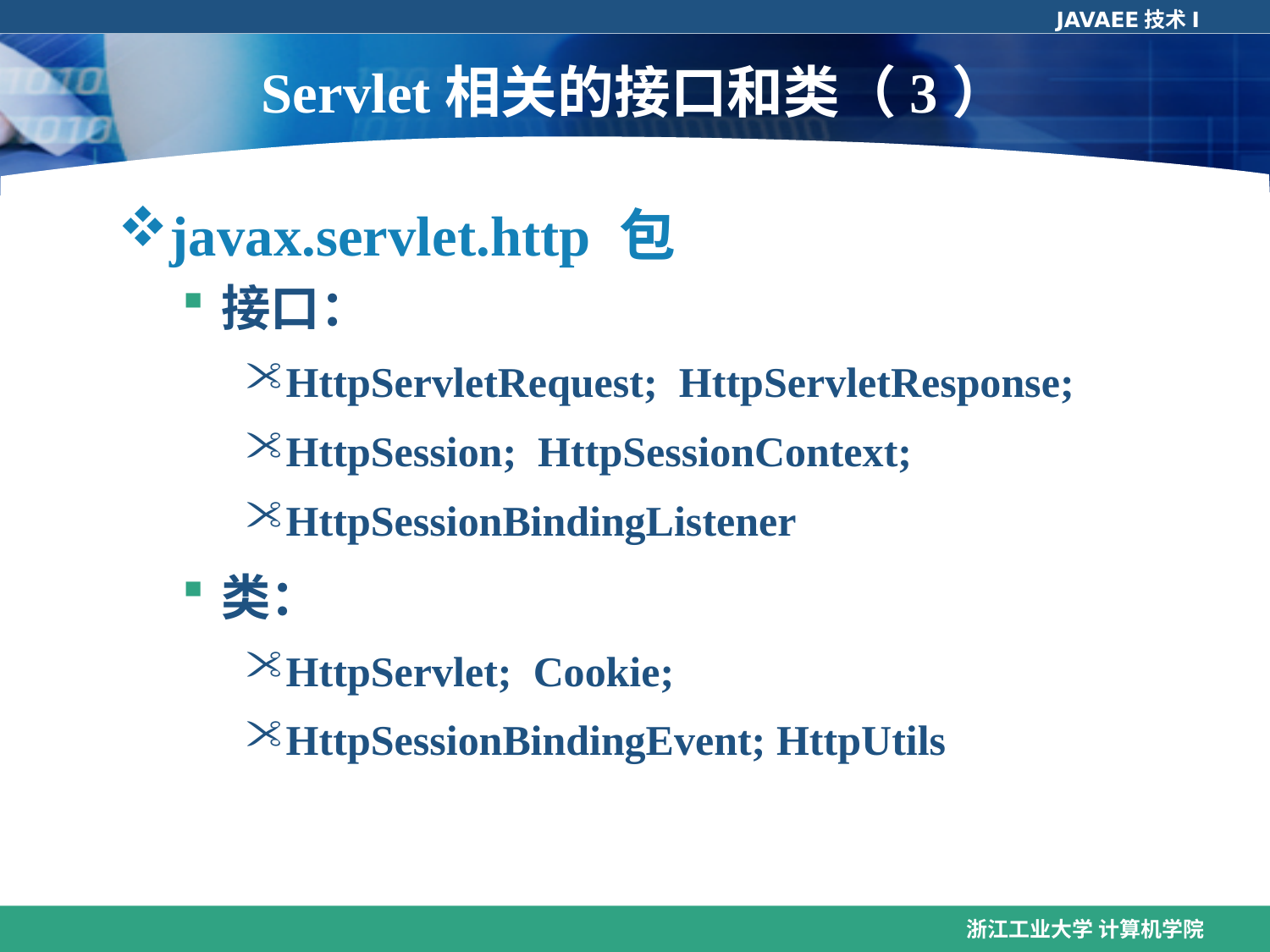

# Servlet相关的接口和类（3）
javax.servlet.http 包
接口：
HttpServletRequest;  HttpServletResponse;
HttpSession;  HttpSessionContext;
HttpSessionBindingListener
类：
HttpServlet;  Cookie;
HttpSessionBindingEvent; HttpUtils